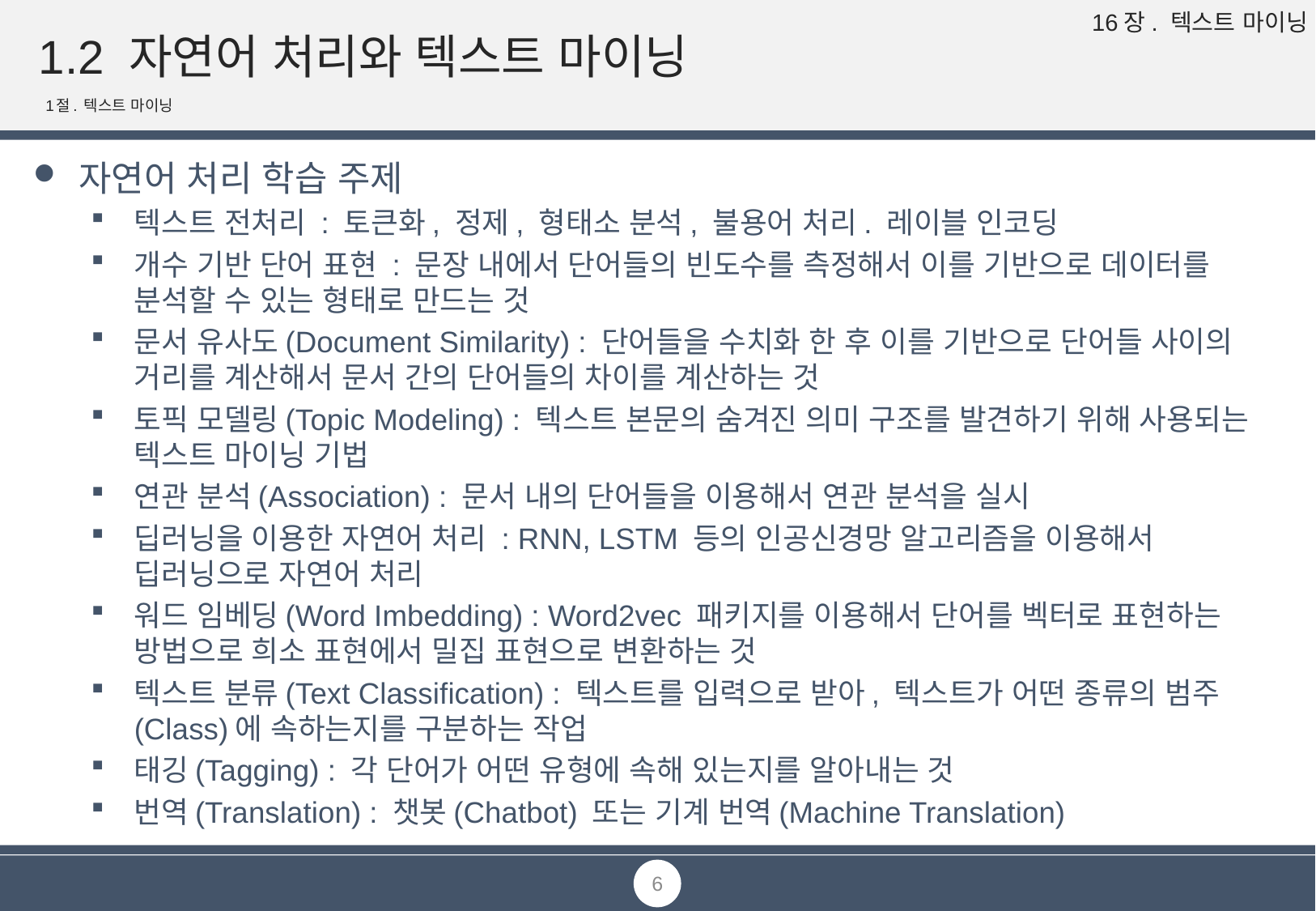

# 1.2 자연어 처리와 텍스트 마이닝
1절. 텍스트 마이닝
자연어 처리 학습 주제
텍스트 전처리 : 토큰화, 정제, 형태소 분석, 불용어 처리. 레이블 인코딩
개수 기반 단어 표현 : 문장 내에서 단어들의 빈도수를 측정해서 이를 기반으로 데이터를 분석할 수 있는 형태로 만드는 것
문서 유사도(Document Similarity) : 단어들을 수치화 한 후 이를 기반으로 단어들 사이의 거리를 계산해서 문서 간의 단어들의 차이를 계산하는 것
토픽 모델링(Topic Modeling) : 텍스트 본문의 숨겨진 의미 구조를 발견하기 위해 사용되는 텍스트 마이닝 기법
연관 분석(Association) : 문서 내의 단어들을 이용해서 연관 분석을 실시
딥러닝을 이용한 자연어 처리 : RNN, LSTM 등의 인공신경망 알고리즘을 이용해서 딥러닝으로 자연어 처리
워드 임베딩(Word Imbedding) : Word2vec 패키지를 이용해서 단어를 벡터로 표현하는 방법으로 희소 표현에서 밀집 표현으로 변환하는 것
텍스트 분류(Text Classification) : 텍스트를 입력으로 받아, 텍스트가 어떤 종류의 범주(Class)에 속하는지를 구분하는 작업
태깅(Tagging) : 각 단어가 어떤 유형에 속해 있는지를 알아내는 것
번역(Translation) : 챗봇(Chatbot) 또는 기계 번역(Machine Translation)
6